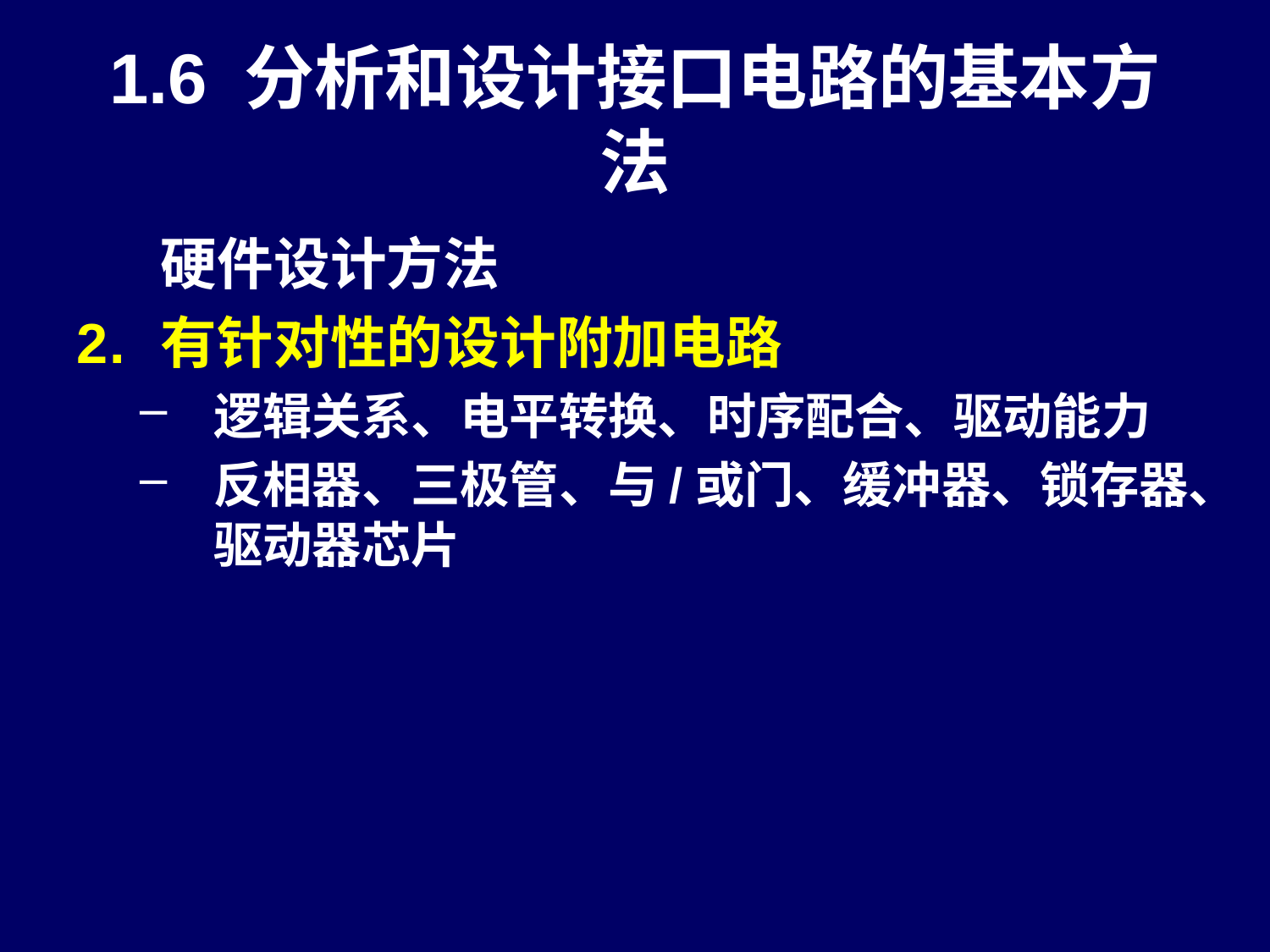

# 1.6 分析和设计接口电路的基本方法
	硬件设计方法
有针对性的设计附加电路
逻辑关系、电平转换、时序配合、驱动能力
反相器、三极管、与/或门、缓冲器、锁存器、驱动器芯片